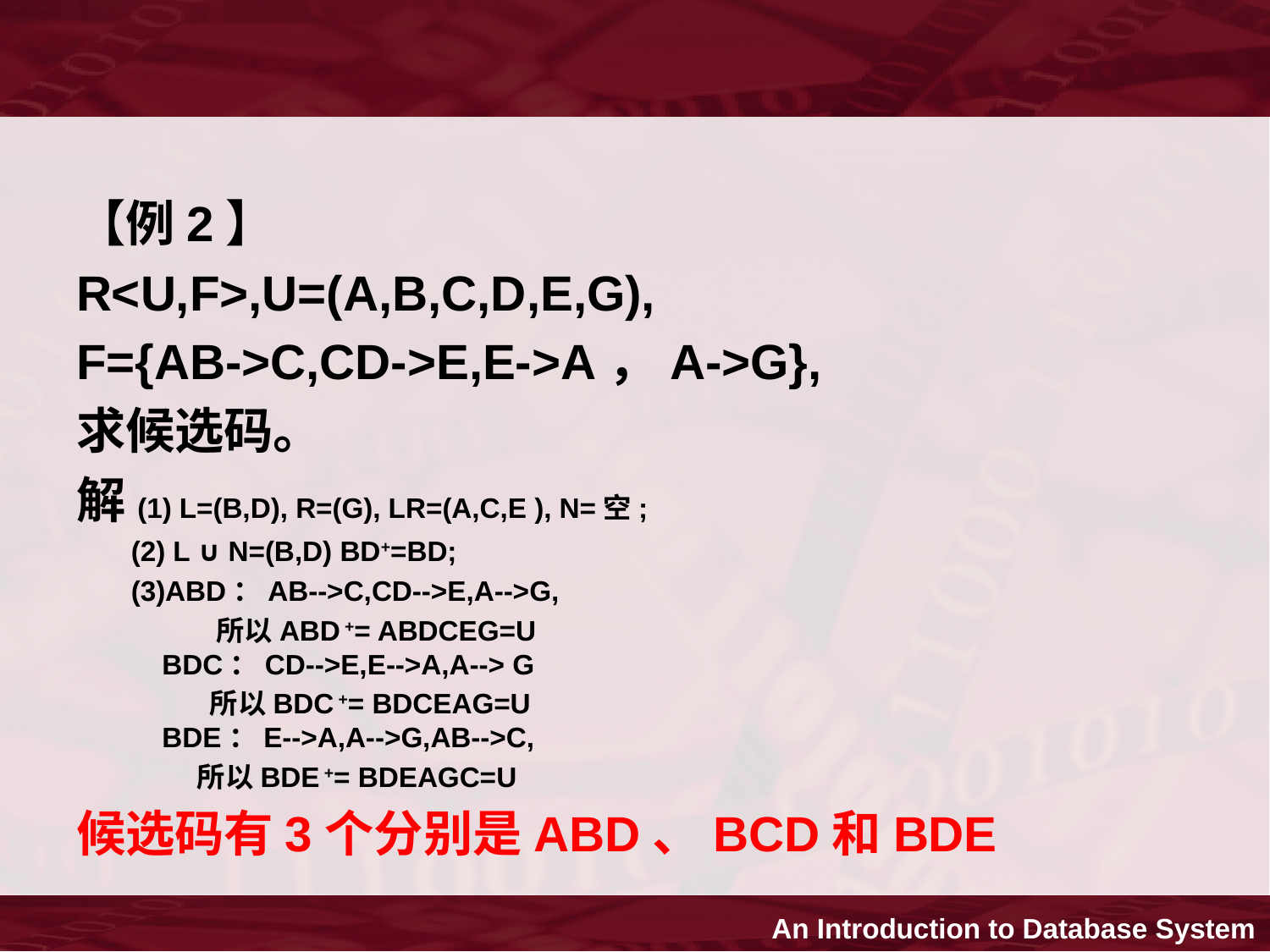

#
【例2】
R<U,F>,U=(A,B,C,D,E,G),
F={AB->C,CD->E,E->A，A->G},
求候选码。
解(1) L=(B,D), R=(G), LR=(A,C,E ), N=空;
       (2) L ∪ N=(B,D) BD+=BD;
       (3)ABD：AB-->C,CD-->E,A-->G,
                     所以ABD += ABDCEG=U
           BDC：CD-->E,E-->A,A--> G
                    所以BDC += BDCEAG=U
           BDE：E-->A,A-->G,AB-->C,
                  所以BDE += BDEAGC=U
候选码有3个分别是ABD、BCD和BDE